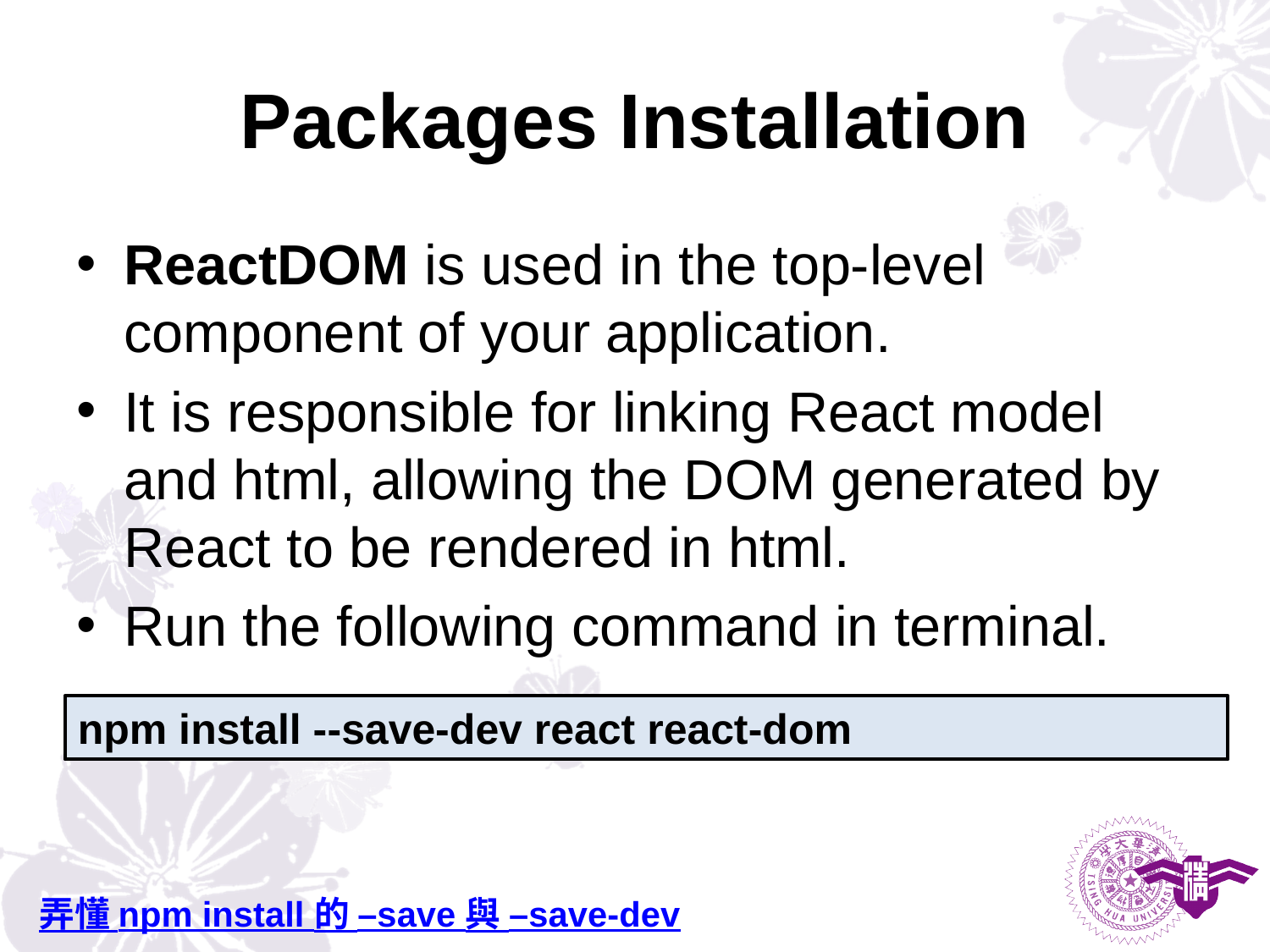

# Packages Installation
ReactDOM is used in the top-level component of your application.
It is responsible for linking React model and html, allowing the DOM generated by React to be rendered in html.
Run the following command in terminal.
npm install --save-dev react react-dom
弄懂 npm install 的 –save 與 –save-dev